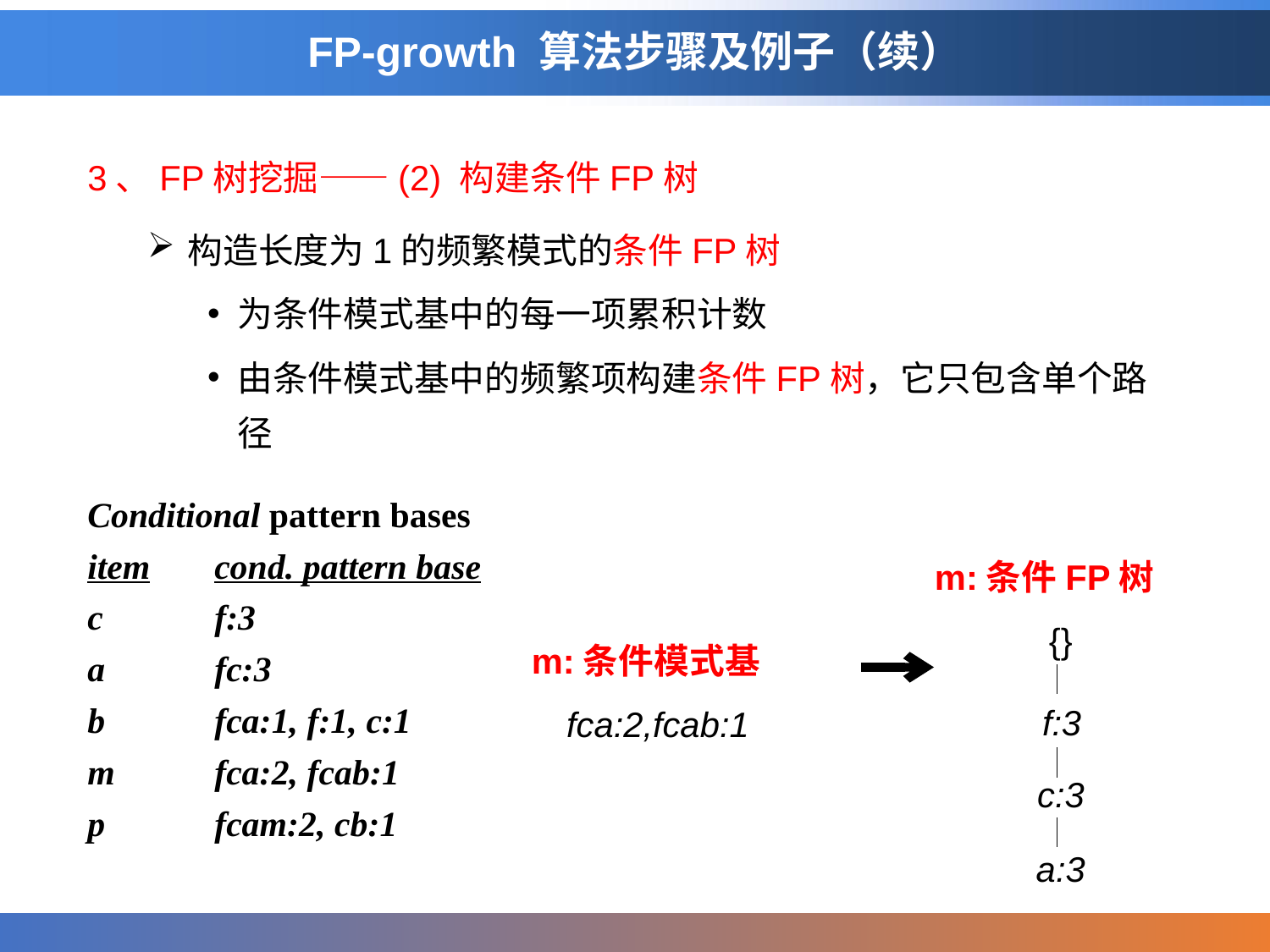

# FP-growth 算法步骤及例子（续）
3、FP树挖掘——(2) 构建条件FP树
构造长度为1的频繁模式的条件FP树
为条件模式基中的每一项累积计数
由条件模式基中的频繁项构建条件FP树，它只包含单个路径

Conditional pattern bases
item	cond. pattern base
c	f:3
a	fc:3
b	fca:1, f:1, c:1
m	fca:2, fcab:1
p	fcam:2, cb:1
m:条件FP树
{}
f:3
c:3
a:3
m:条件模式基    fca:2,fcab:1